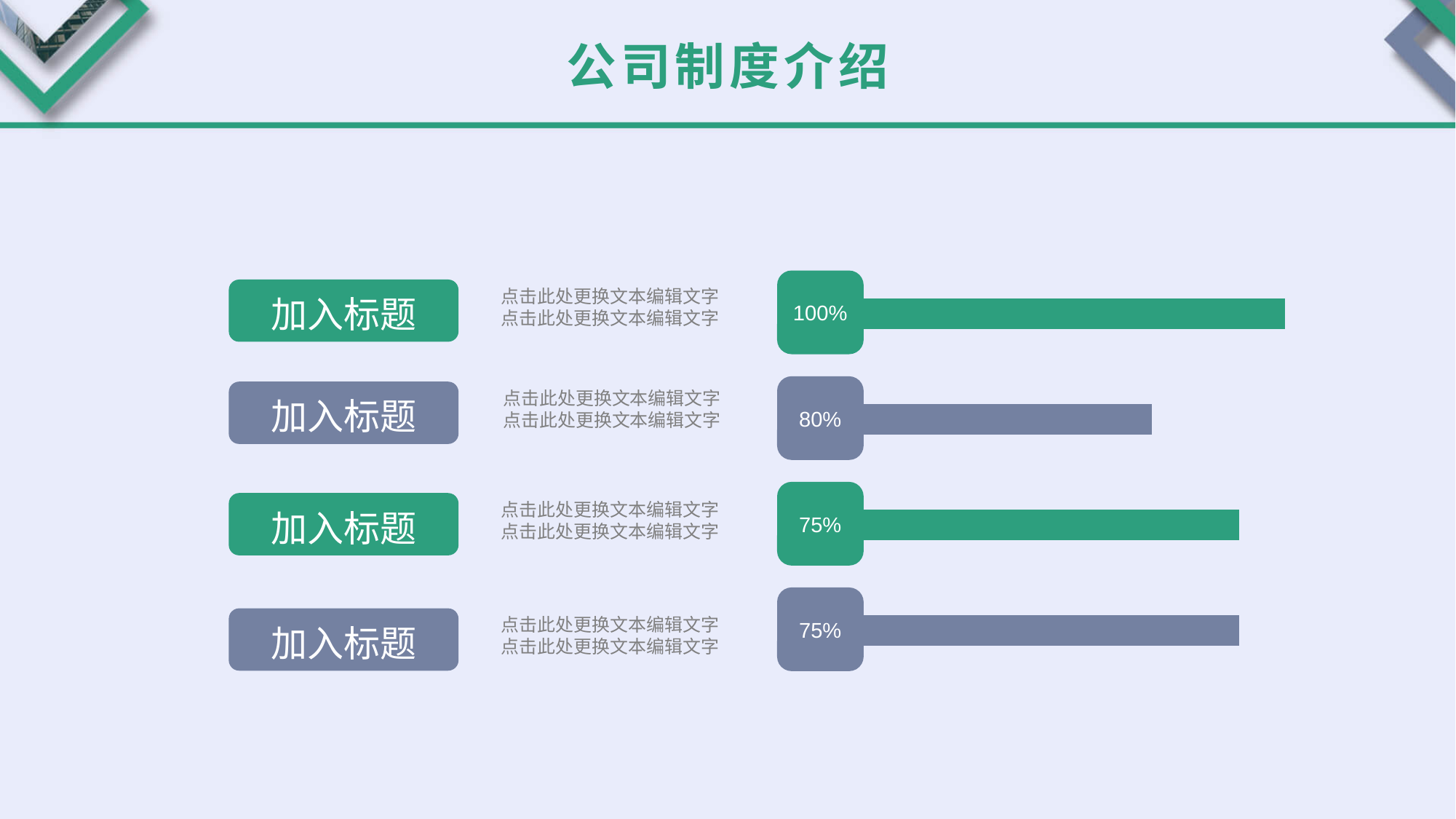

公司制度介绍
100%
80%
75%
75%

点击此处更换文本编辑文字
点击此处更换文本编辑文字
加入标题
点击此处更换文本编辑文字
点击此处更换文本编辑文字

加入标题

点击此处更换文本编辑文字
点击此处更换文本编辑文字
加入标题

点击此处更换文本编辑文字
点击此处更换文本编辑文字
加入标题